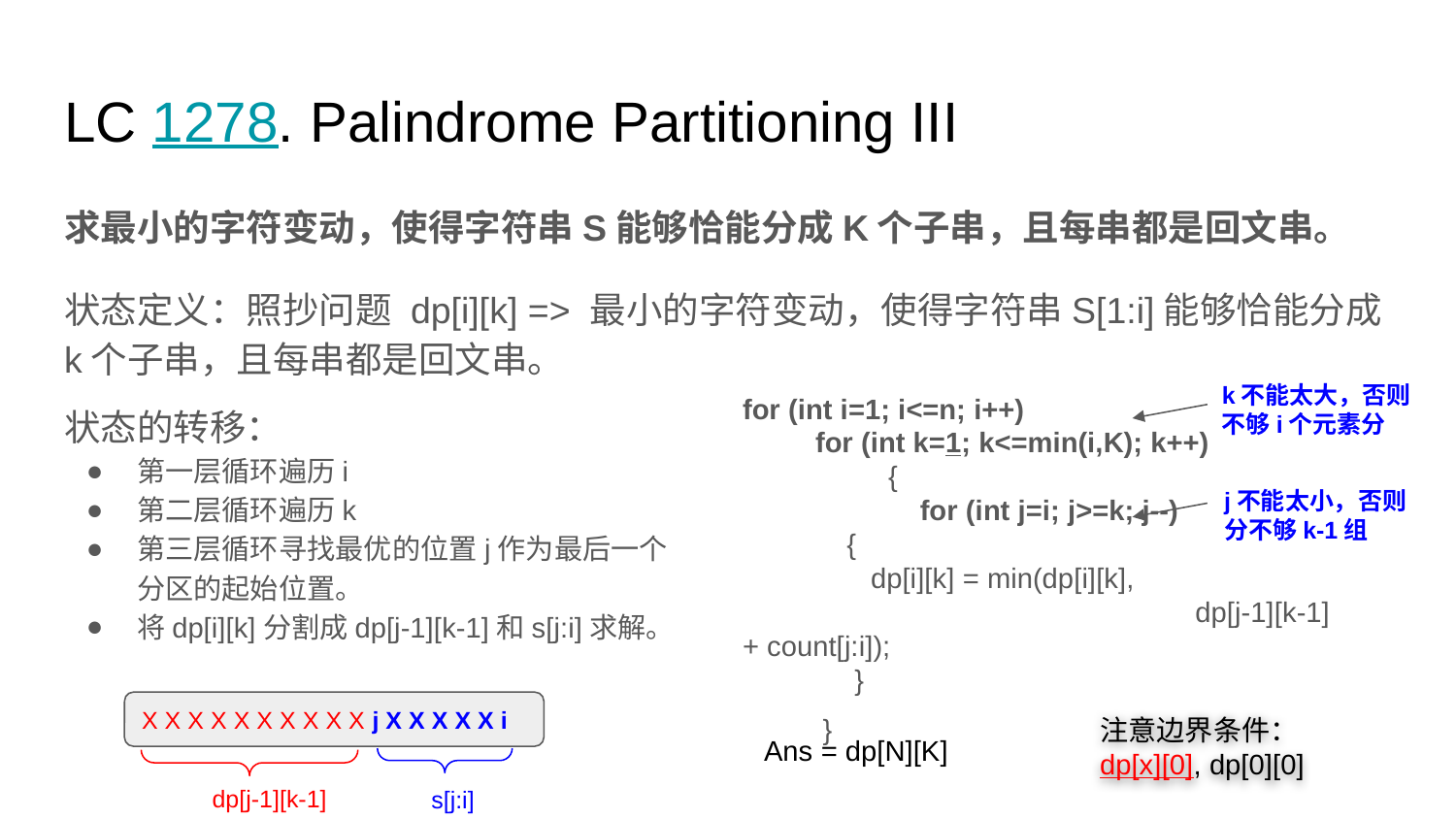

# LC 1278. Palindrome Partitioning III

求最小的字符变动，使得字符串S能够恰能分成K个子串，且每串都是回文串。
状态定义：照抄问题 dp[i][k] => 最小的字符变动，使得字符串S[1:i]能够恰能分成k个子串，且每串都是回文串。

k不能太大，否则不够i个元素分
for (int i=1; i<=n; i++)
for (int k=1; k<=min(i,K); k++)
      	{
      	    for (int j=i; j>=k; j--)
             {
                dp[i][k] = min(dp[i][k],
 			  dp[j-1][k-1] + count[j:i]);
              }
       }

状态的转移：
第一层循环遍历i
第二层循环遍历k
第三层循环寻找最优的位置j作为最后一个分区的起始位置。
将dp[i][k]分割成dp[j-1][k-1]和s[j:i]求解。
j不能太小，否则分不够k-1组

X X X X X X X X X X j X X X X X i

dp[j-1][k-1]
s[j:i]
注意边界条件：
dp[x][0], dp[0][0]
Ans = dp[N][K]